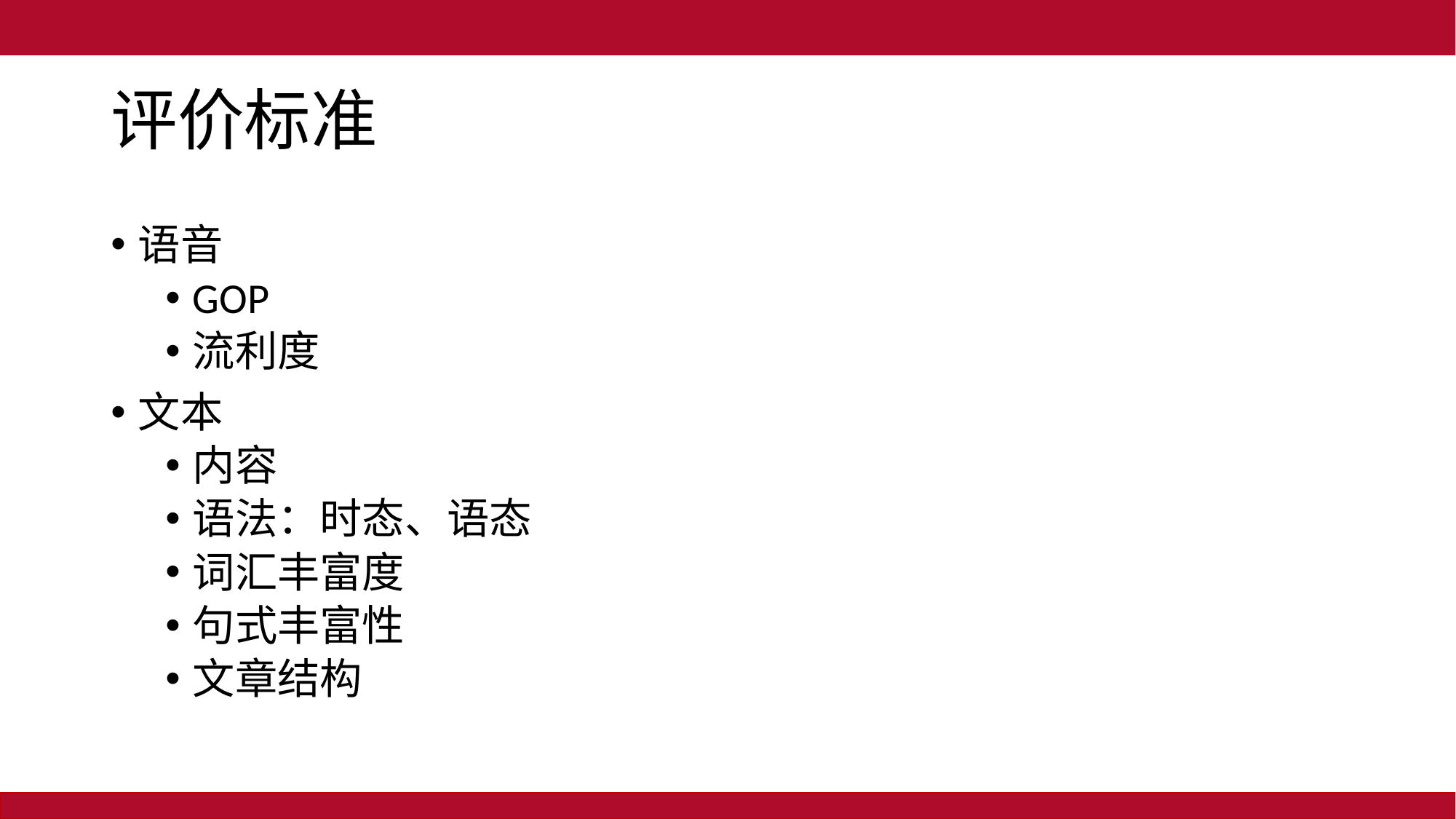

# 评价标准
语音
GOP
流利度
文本
内容
语法：时态、语态
词汇丰富度
句式丰富性
文章结构